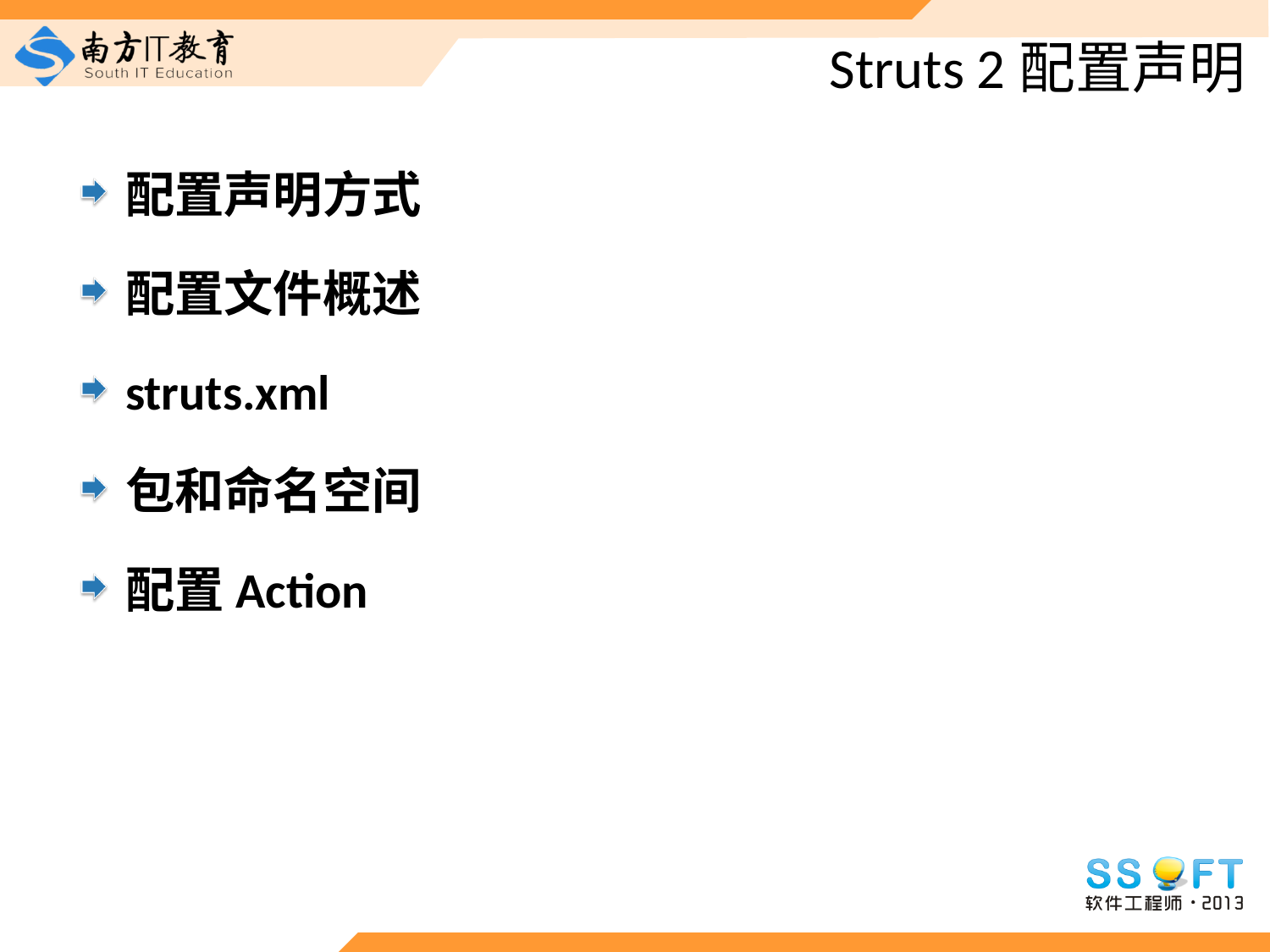

# Struts 2配置声明
配置声明方式
配置文件概述
struts.xml
包和命名空间
配置Action